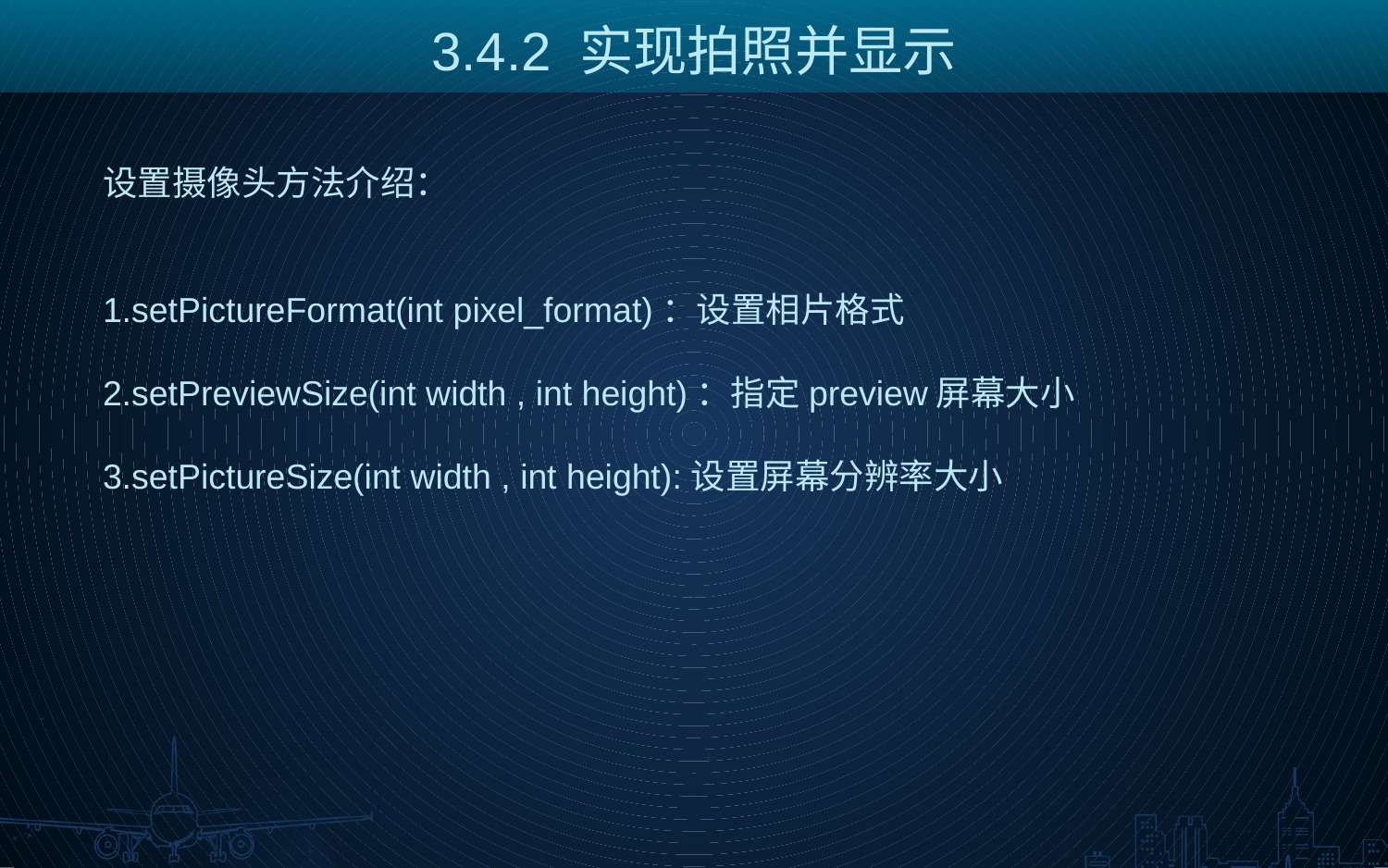

3.4.2 实现拍照并显示
设置摄像头方法介绍：
1.setPictureFormat(int pixel_format)：设置相片格式

2.setPreviewSize(int width , int height)：指定preview屏幕大小

3.setPictureSize(int width , int height):设置屏幕分辨率大小